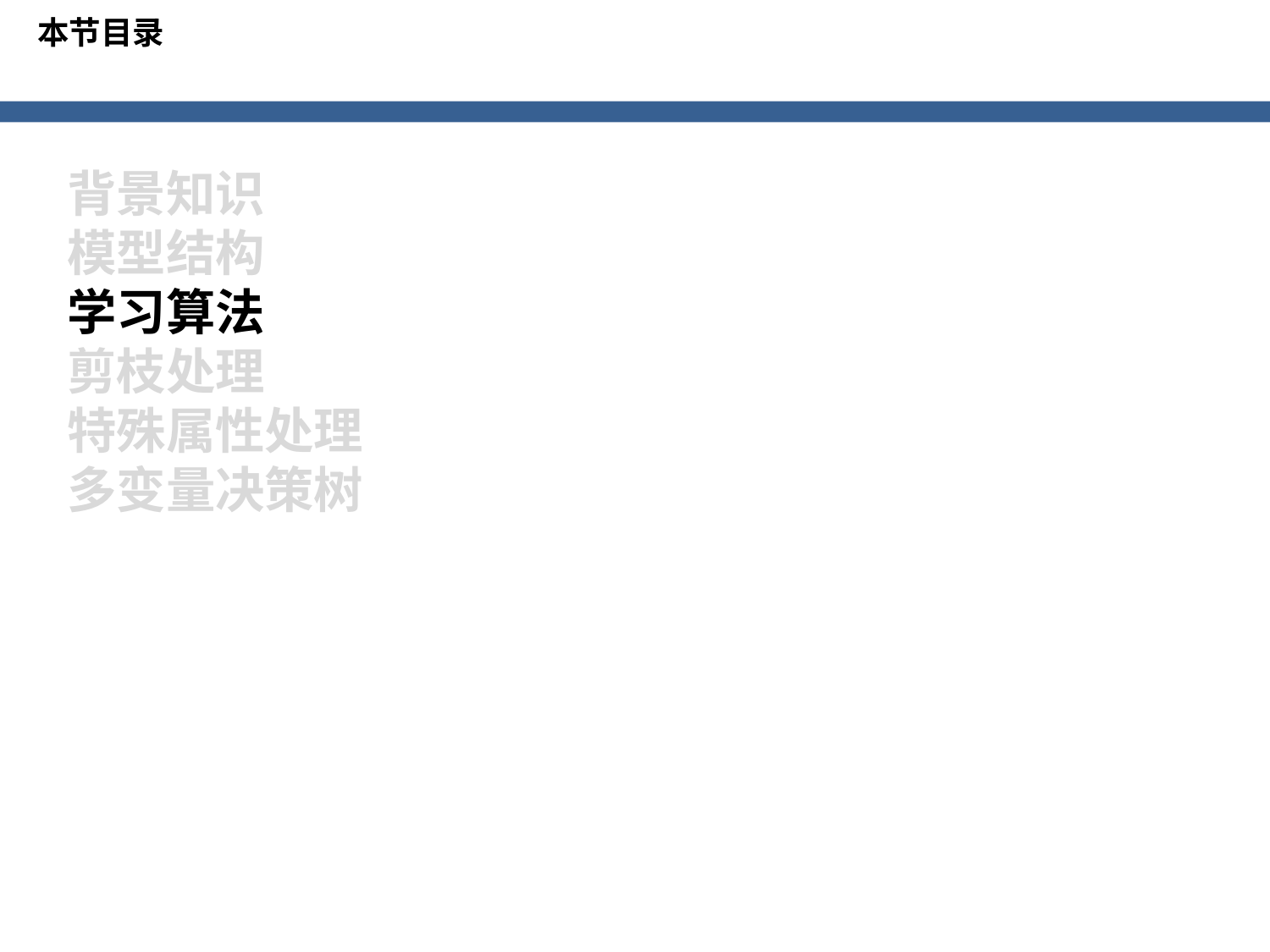

本节目录
背景知识
模型结构
学习算法
剪枝处理
特殊属性处理
多变量决策树